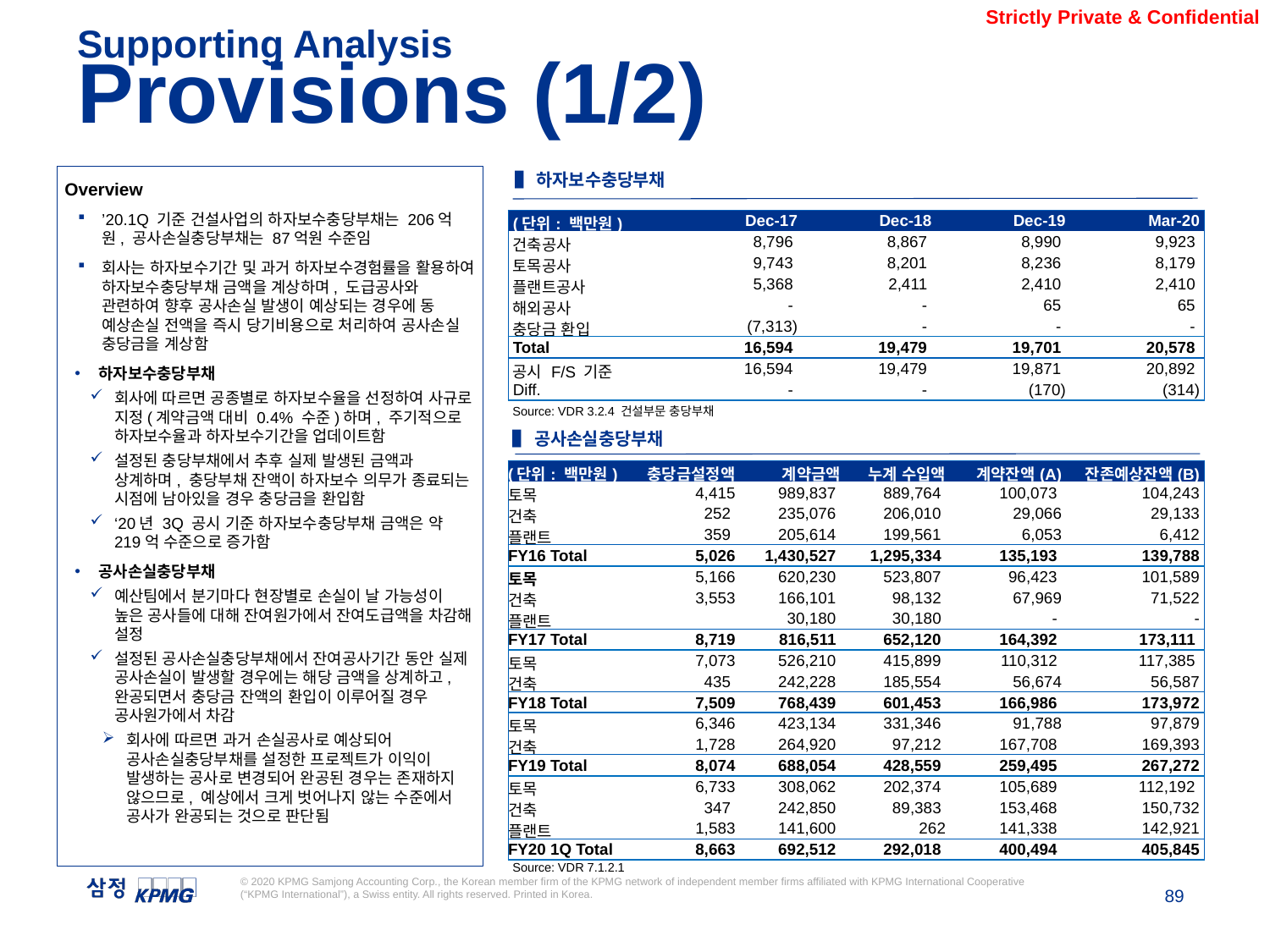

Supporting Analysis
Provisions (1/2)
▌하자보수충당부채
Overview
’20.1Q 기준 건설사업의 하자보수충당부채는 206억원, 공사손실충당부채는 87억원 수준임
회사는 하자보수기간 및 과거 하자보수경험률을 활용하여 하자보수충당부채 금액을 계상하며, 도급공사와 관련하여 향후 공사손실 발생이 예상되는 경우에 동 예상손실 전액을 즉시 당기비용으로 처리하여 공사손실 충당금을 계상함
하자보수충당부채
회사에 따르면 공종별로 하자보수율을 선정하여 사규로 지정(계약금액 대비 0.4% 수준)하며, 주기적으로 하자보수율과 하자보수기간을 업데이트함
설정된 충당부채에서 추후 실제 발생된 금액과 상계하며, 충당부채 잔액이 하자보수 의무가 종료되는 시점에 남아있을 경우 충당금을 환입함
‘20년 3Q 공시 기준 하자보수충당부채 금액은 약 219억 수준으로 증가함
공사손실충당부채
예산팀에서 분기마다 현장별로 손실이 날 가능성이 높은 공사들에 대해 잔여원가에서 잔여도급액을 차감해 설정
설정된 공사손실충당부채에서 잔여공사기간 동안 실제 공사손실이 발생할 경우에는 해당 금액을 상계하고, 완공되면서 충당금 잔액의 환입이 이루어질 경우 공사원가에서 차감
회사에 따르면 과거 손실공사로 예상되어 공사손실충당부채를 설정한 프로젝트가 이익이 발생하는 공사로 변경되어 완공된 경우는 존재하지 않으므로, 예상에서 크게 벗어나지 않는 수준에서 공사가 완공되는 것으로 판단됨

| (단위: 백만원) | Dec-17 | Dec-18 | Dec-19 | Mar-20 |
| --- | --- | --- | --- | --- |
| 건축공사 | 8,796 | 8,867 | 8,990 | 9,923 |
| 토목공사 | 9,743 | 8,201 | 8,236 | 8,179 |
| 플랜트공사 | 5,368 | 2,411 | 2,410 | 2,410 |
| 해외공사 | - | - | 65 | 65 |
| 충당금 환입 | (7,313) | - | - | - |
| Total | 16,594 | 19,479 | 19,701 | 20,578 |
| 공시 F/S 기준 | 16,594 | 19,479 | 19,871 | 20,892 |
| Diff. | - | - | (170) | (314) |
Source: VDR 3.2.4 건설부문 충당부채
▌공사손실충당부채

| (단위: 백만원) | 충당금설정액 | 계약금액 | 누계 수입액 | 계약잔액(A) | 잔존예상잔액(B) |
| --- | --- | --- | --- | --- | --- |
| 토목 | 4,415 | 989,837 | 889,764 | 100,073 | 104,243 |
| 건축 | 252 | 235,076 | 206,010 | 29,066 | 29,133 |
| 플랜트 | 359 | 205,614 | 199,561 | 6,053 | 6,412 |
| FY16 Total | 5,026 | 1,430,527 | 1,295,334 | 135,193 | 139,788 |
| 토목 | 5,166 | 620,230 | 523,807 | 96,423 | 101,589 |
| 건축 | 3,553 | 166,101 | 98,132 | 67,969 | 71,522 |
| 플랜트 |  | 30,180 | 30,180 | - | - |
| FY17 Total | 8,719 | 816,511 | 652,120 | 164,392 | 173,111 |
| 토목 | 7,073 | 526,210 | 415,899 | 110,312 | 117,385 |
| 건축 | 435 | 242,228 | 185,554 | 56,674 | 56,587 |
| FY18 Total | 7,509 | 768,439 | 601,453 | 166,986 | 173,972 |
| 토목 | 6,346 | 423,134 | 331,346 | 91,788 | 97,879 |
| 건축 | 1,728 | 264,920 | 97,212 | 167,708 | 169,393 |
| FY19 Total | 8,074 | 688,054 | 428,559 | 259,495 | 267,272 |
| 토목 | 6,733 | 308,062 | 202,374 | 105,689 | 112,192 |
| 건축 | 347 | 242,850 | 89,383 | 153,468 | 150,732 |
| 플랜트 | 1,583 | 141,600 | 262 | 141,338 | 142,921 |
| FY20 1Q Total | 8,663 | 692,512 | 292,018 | 400,494 | 405,845 |
Source: VDR 7.1.2.1